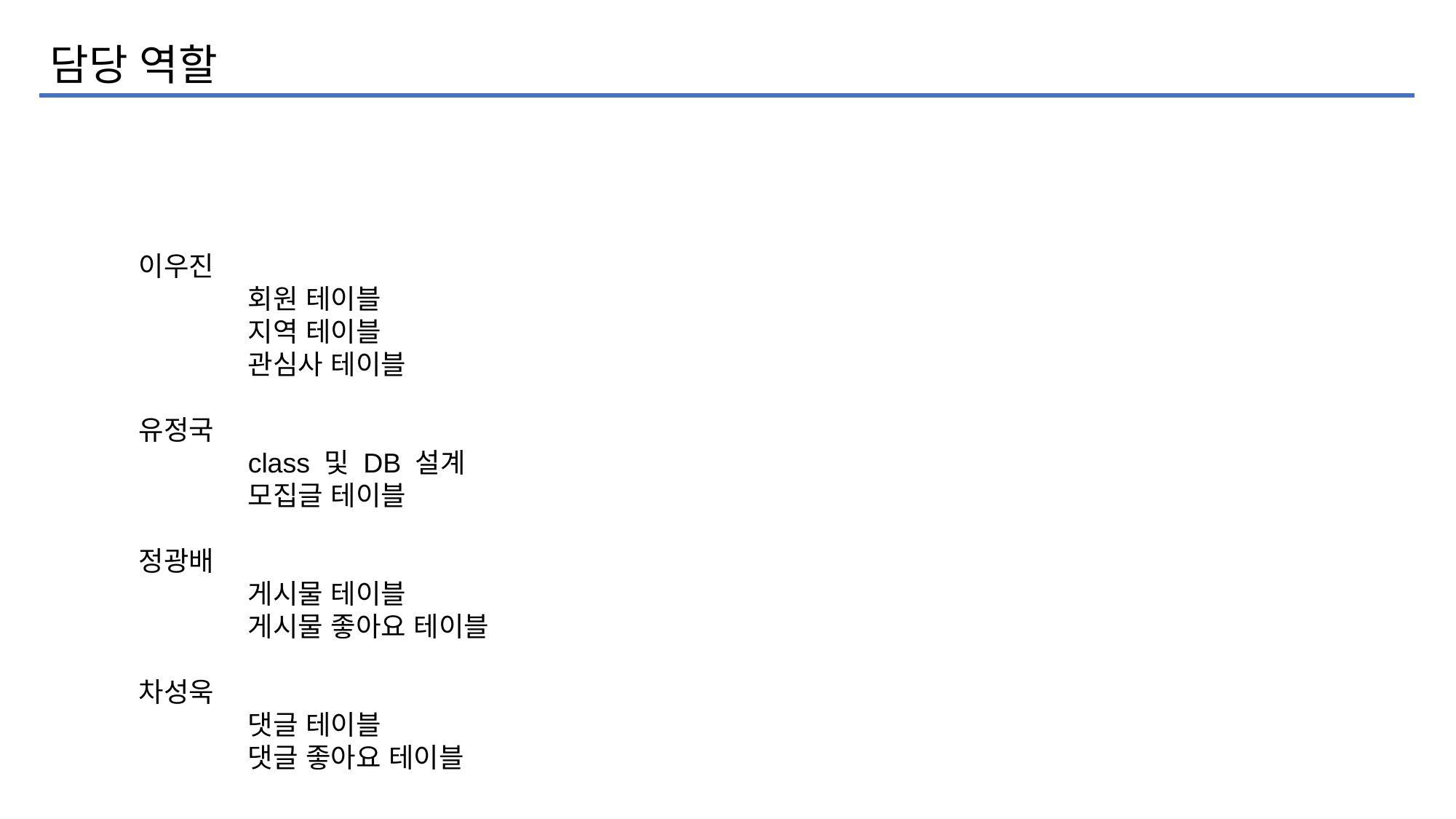

담당 역할
이우진
	회원 테이블
	지역 테이블
	관심사 테이블

유정국
	class 및 DB 설계
	모집글 테이블

정광배
	게시물 테이블
	게시물 좋아요 테이블

차성욱
	댓글 테이블
	댓글 좋아요 테이블